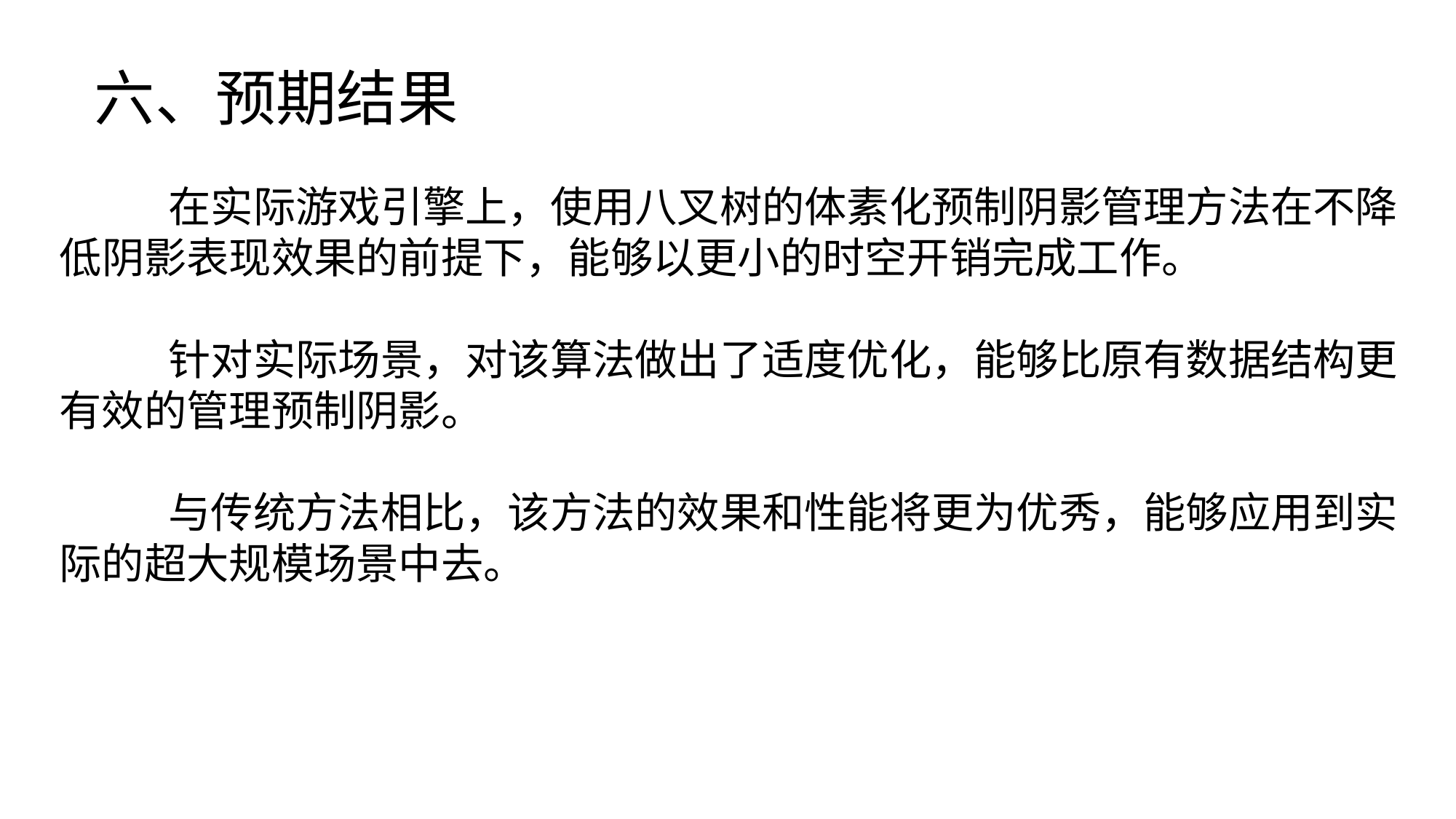

六、预期结果
	在实际游戏引擎上，使用八叉树的体素化预制阴影管理方法在不降
低阴影表现效果的前提下，能够以更小的时空开销完成工作。

	针对实际场景，对该算法做出了适度优化，能够比原有数据结构更
有效的管理预制阴影。

	与传统方法相比，该方法的效果和性能将更为优秀，能够应用到实
际的超大规模场景中去。